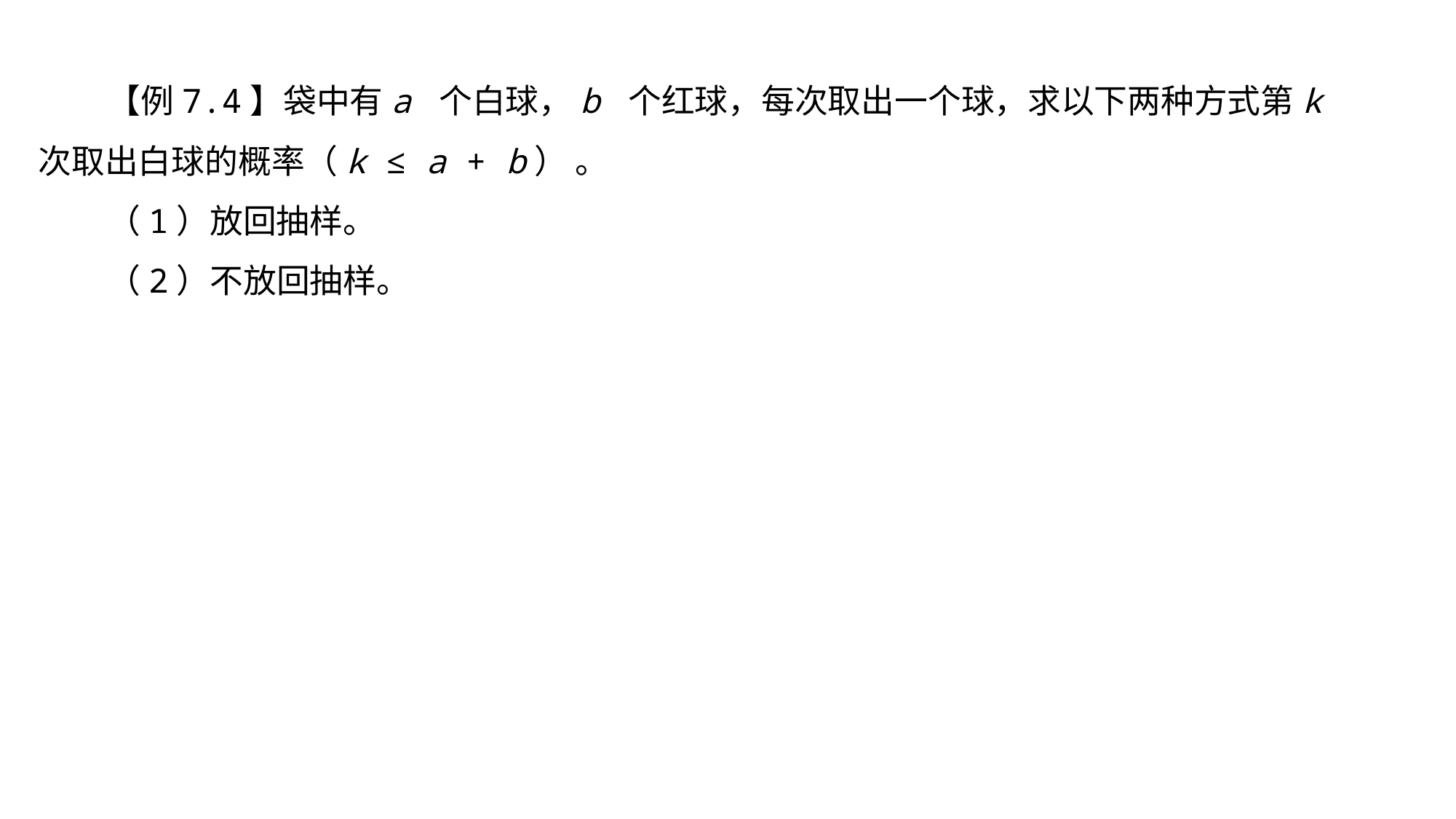

【例7.4】袋中有a 个白球，b 个红球，每次取出一个球，求以下两种方式第k 次取出白球的概率（k ≤ a + b） 。
（1）放回抽样。
（2）不放回抽样。